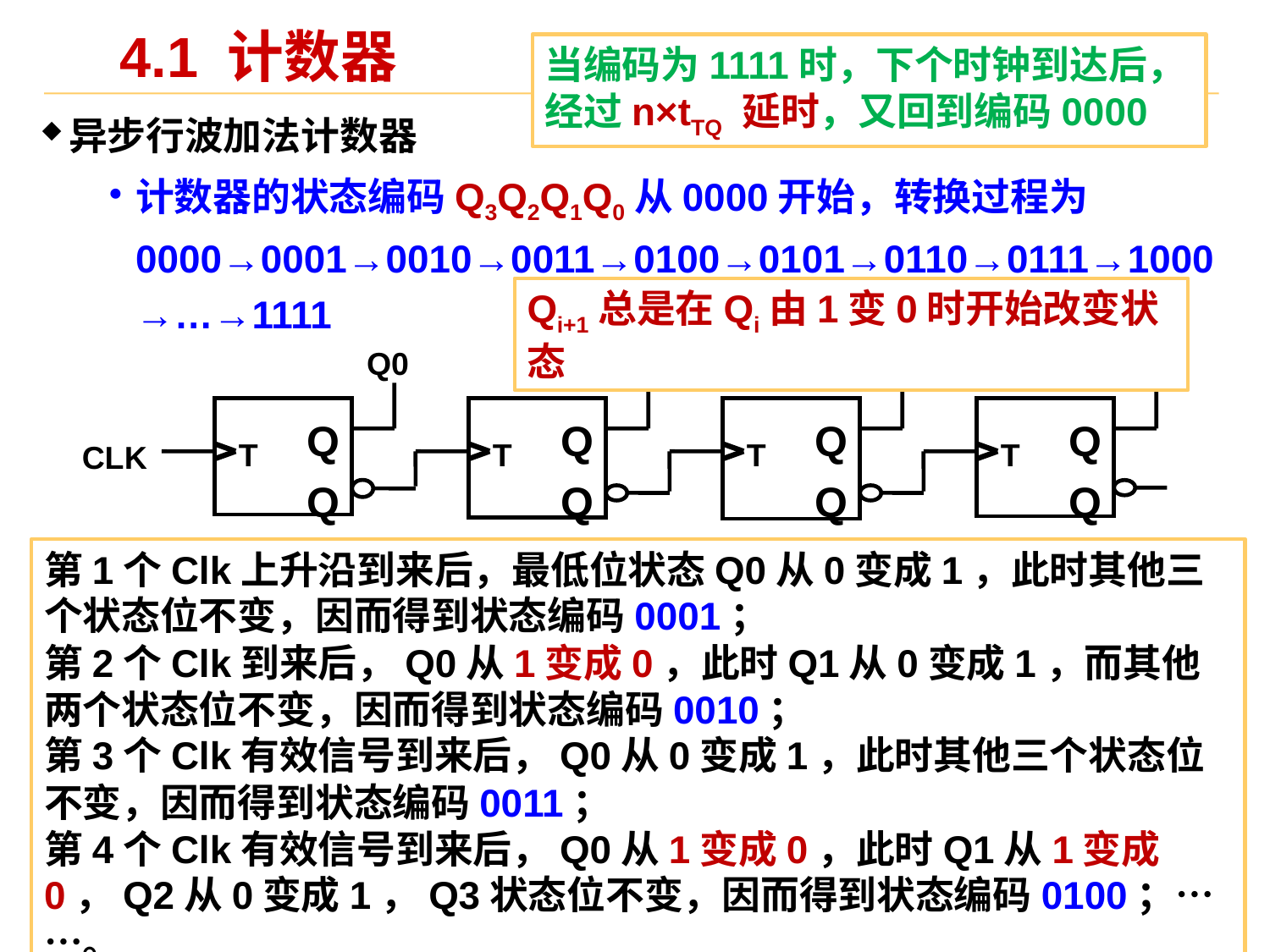

# 4.1 计数器
当编码为1111时，下个时钟到达后，经过n×tTQ 延时，又回到编码0000
异步行波加法计数器
计数器的状态编码Q3Q2Q1Q0从0000开始，转换过程为0000→0001→0010→0011→0100→0101→0110→0111→1000→…→1111
Qi+1总是在Qi由1变0时开始改变状态
Q0
Q1
Q2
Q3

Q
Q
Q
Q
Q
Q
Q
Q
T

T

T

T

CLK

第1个Clk上升沿到来后，最低位状态Q0从0变成1，此时其他三个状态位不变，因而得到状态编码0001；
第2个Clk到来后，Q0从1变成0，此时Q1从0变成1，而其他两个状态位不变，因而得到状态编码0010；
第3个Clk有效信号到来后，Q0从0变成1，此时其他三个状态位不变，因而得到状态编码0011；
第4个Clk有效信号到来后，Q0从1变成0，此时Q1从1变成0，Q2从0变成1，Q3状态位不变，因而得到状态编码0100；……。
44